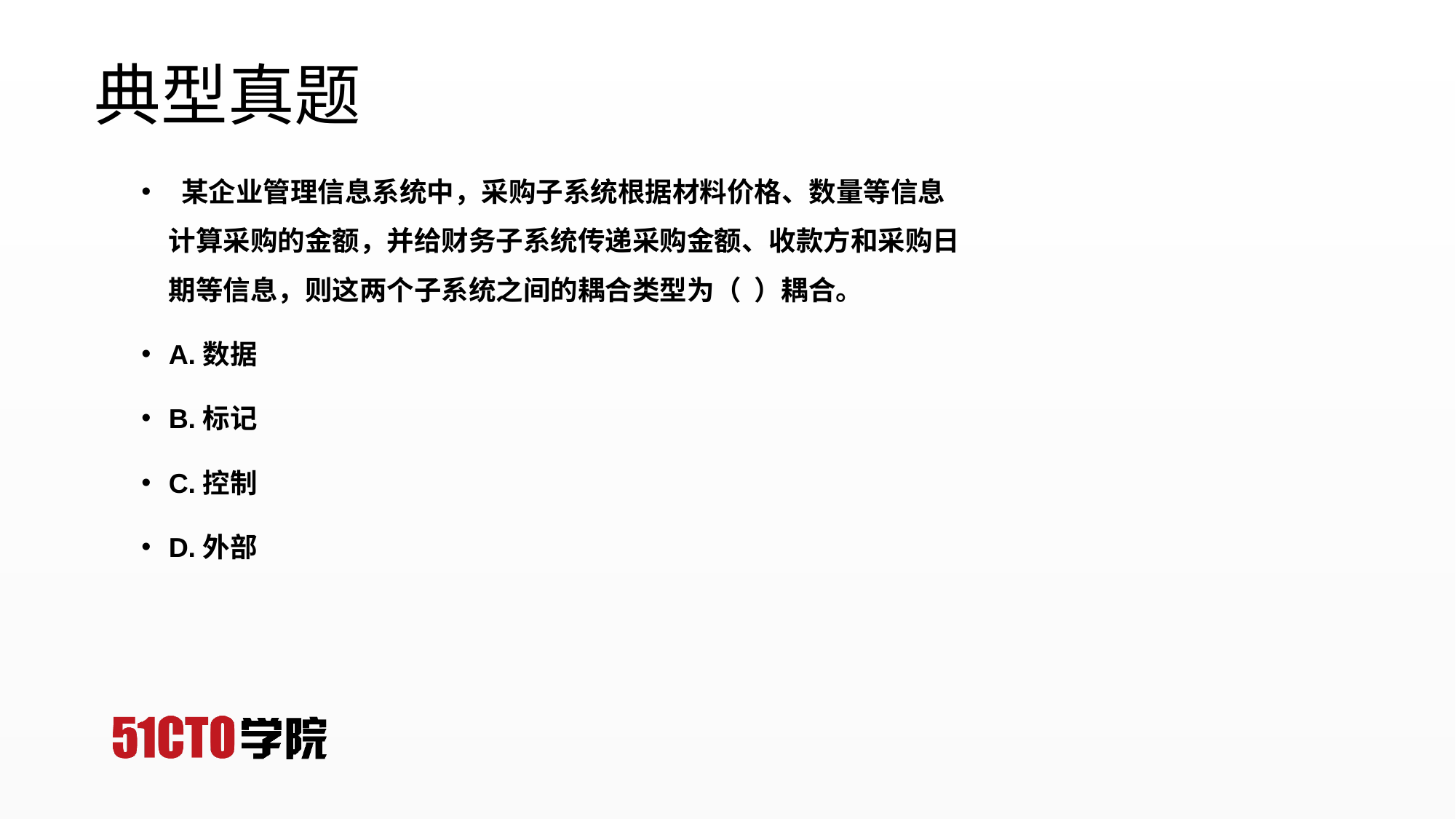

# 典型真题
 某企业管理信息系统中，采购子系统根据材料价格、数量等信息计算采购的金额，并给财务子系统传递采购金额、收款方和采购日期等信息，则这两个子系统之间的耦合类型为（  ）耦合。
A.数据
B.标记
C.控制
D.外部